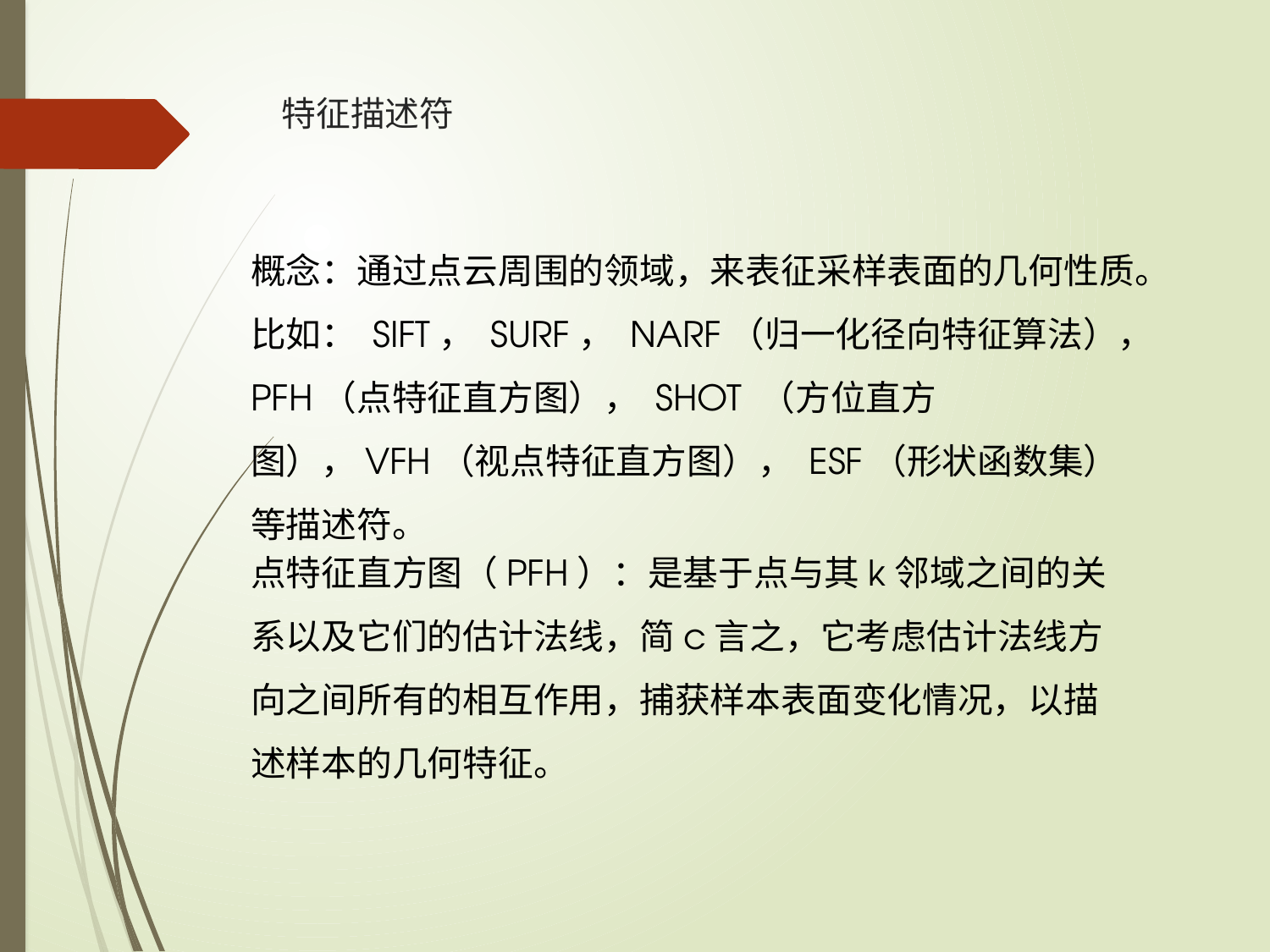

# 特征描述符
概念：通过点云周围的领域，来表征采样表面的几何性质。
比如： SIFT， SURF， NARF（归一化径向特征算法），PFH（点特征直方图）， SHOT （方位直方图），VFH（视点特征直方图）， ESF（形状函数集）等描述符。
点特征直方图（PFH）：是基于点与其k邻域之间的关系以及它们的估计法线，简c言之，它考虑估计法线方向之间所有的相互作用，捕获样本表面变化情况，以描述样本的几何特征。